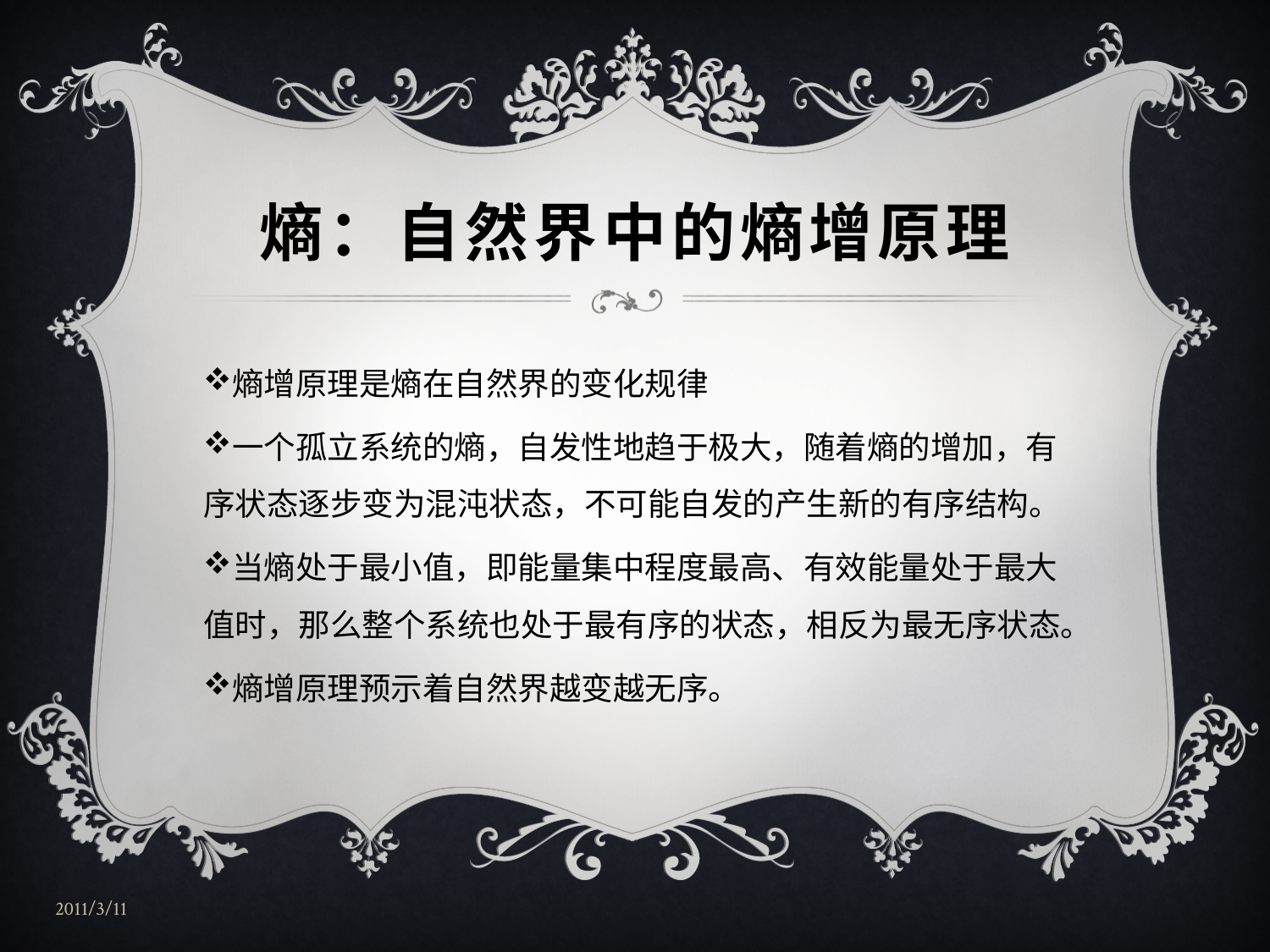

# 熵：自然界中的熵增原理
熵增原理是熵在自然界的变化规律
一个孤立系统的熵，自发性地趋于极大，随着熵的增加，有序状态逐步变为混沌状态，不可能自发的产生新的有序结构。
当熵处于最小值，即能量集中程度最高、有效能量处于最大值时，那么整个系统也处于最有序的状态，相反为最无序状态。
熵增原理预示着自然界越变越无序。
2011/3/11